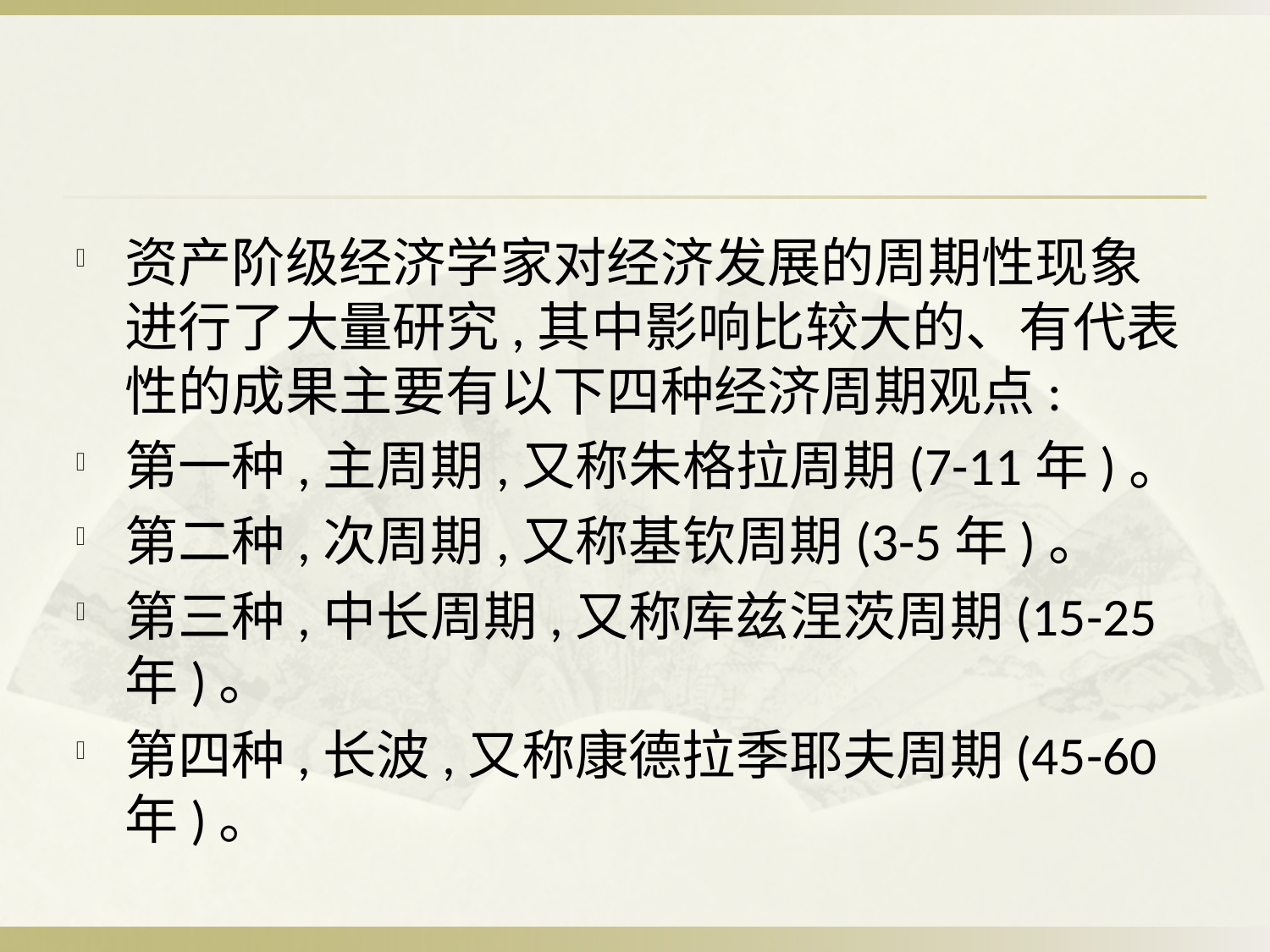

#
资产阶级经济学家对经济发展的周期性现象进行了大量研究,其中影响比较大的、有代表性的成果主要有以下四种经济周期观点:
第一种,主周期,又称朱格拉周期(7-11年)。
第二种,次周期,又称基钦周期(3-5年)。
第三种,中长周期,又称库兹涅茨周期(15-25年)。
第四种,长波,又称康德拉季耶夫周期(45-60年)。